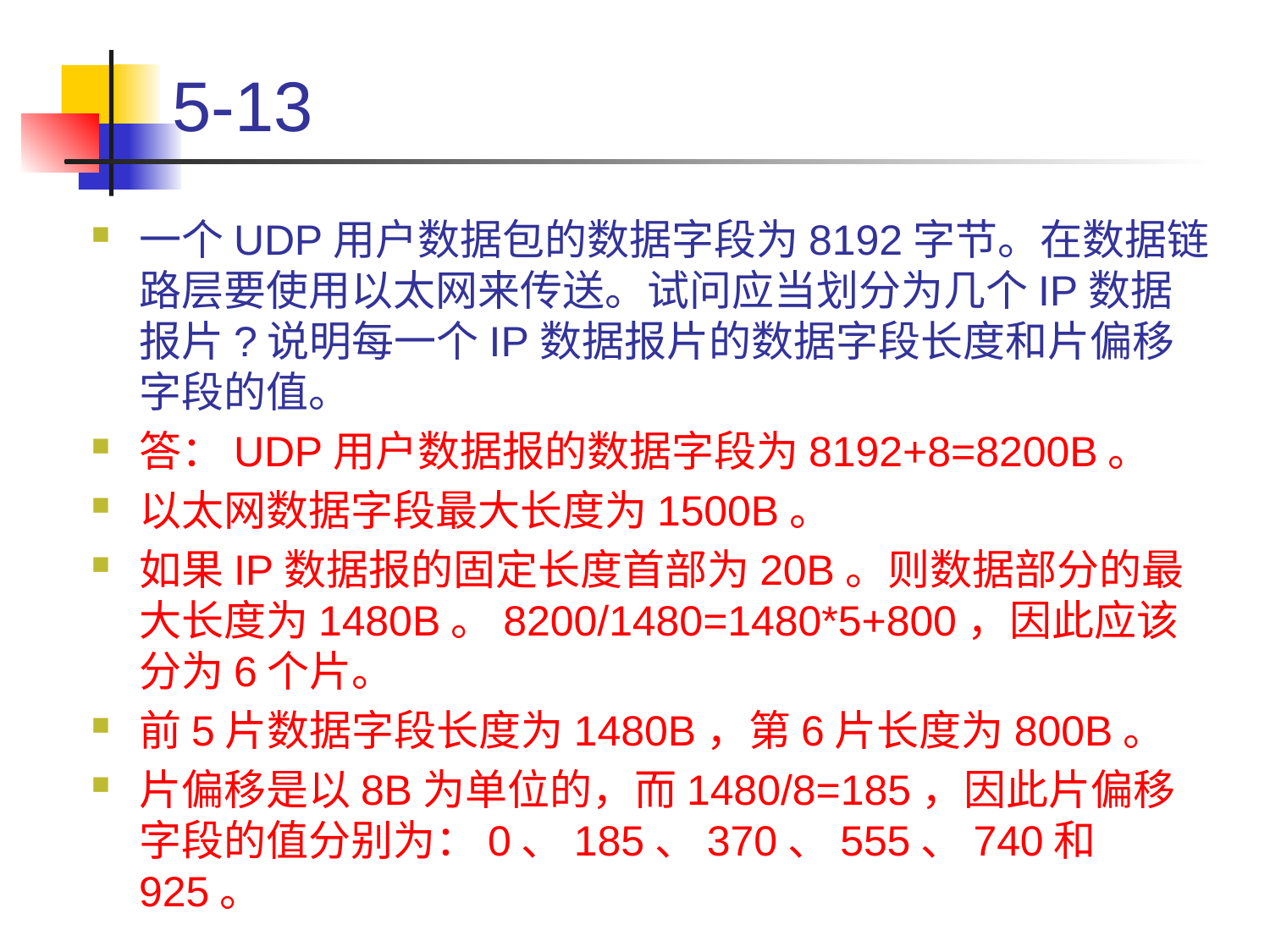

# 5-13
一个UDP用户数据包的数据字段为8192字节。在数据链路层要使用以太网来传送。试问应当划分为几个IP数据报片?说明每一个IP数据报片的数据字段长度和片偏移字段的值。
答：UDP用户数据报的数据字段为8192+8=8200B。
以太网数据字段最大长度为1500B。
如果IP数据报的固定长度首部为20B。则数据部分的最大长度为1480B。8200/1480=1480*5+800，因此应该分为6个片。
前5片数据字段长度为1480B，第6片长度为800B。
片偏移是以8B为单位的，而1480/8=185，因此片偏移字段的值分别为：0、185、370、555、740和925。